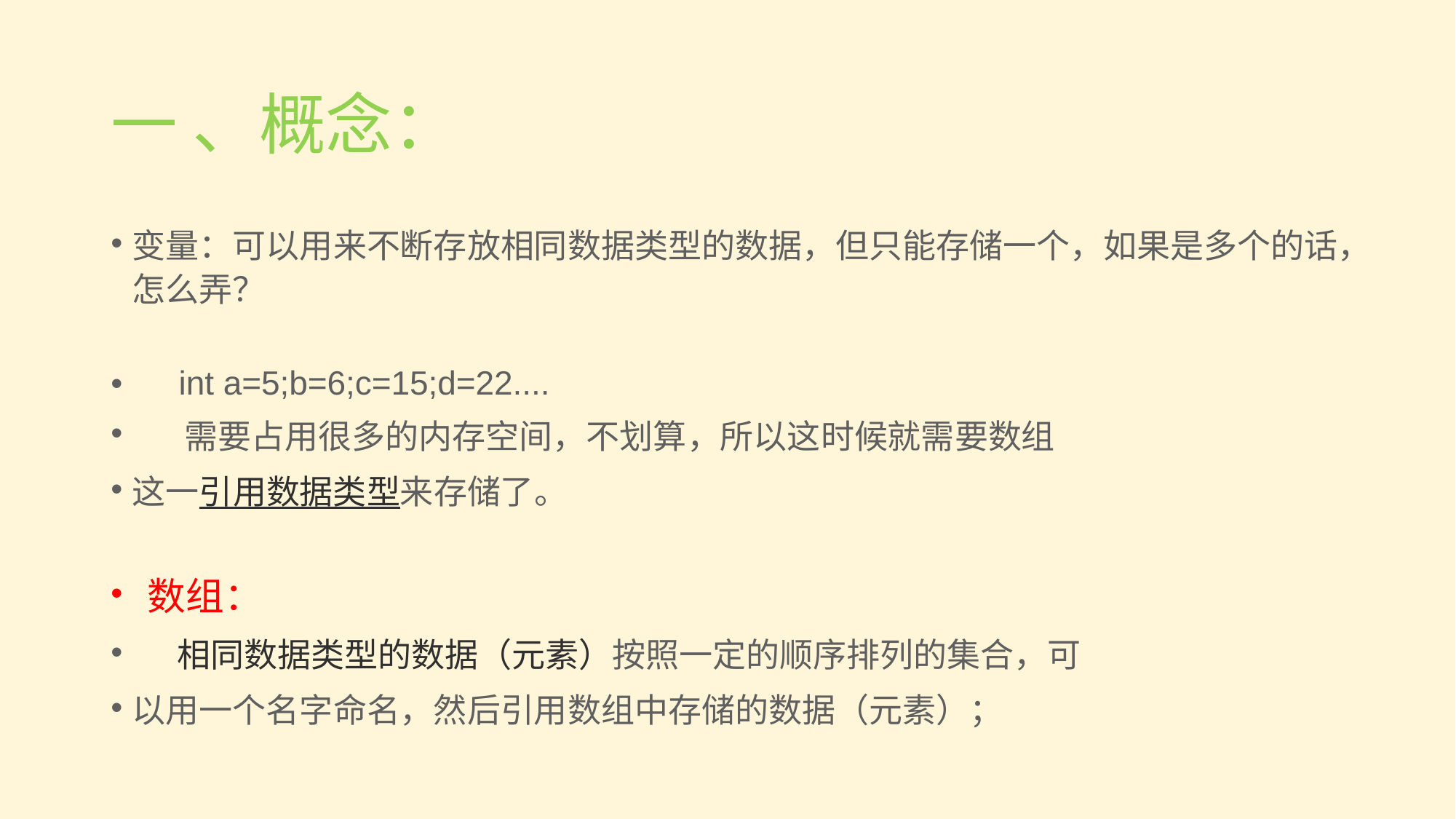

一 、概念：
变量：可以用来不断存放相同数据类型的数据，但只能存储一个，如果是多个的话，怎么弄？

     int a=5;b=6;c=15;d=22....
      需要占用很多的内存空间，不划算，所以这时候就需要数组
这一引用数据类型来存储了。

 数组：
     相同数据类型的数据（元素）按照一定的顺序排列的集合，可
以用一个名字命名，然后引用数组中存储的数据（元素）；